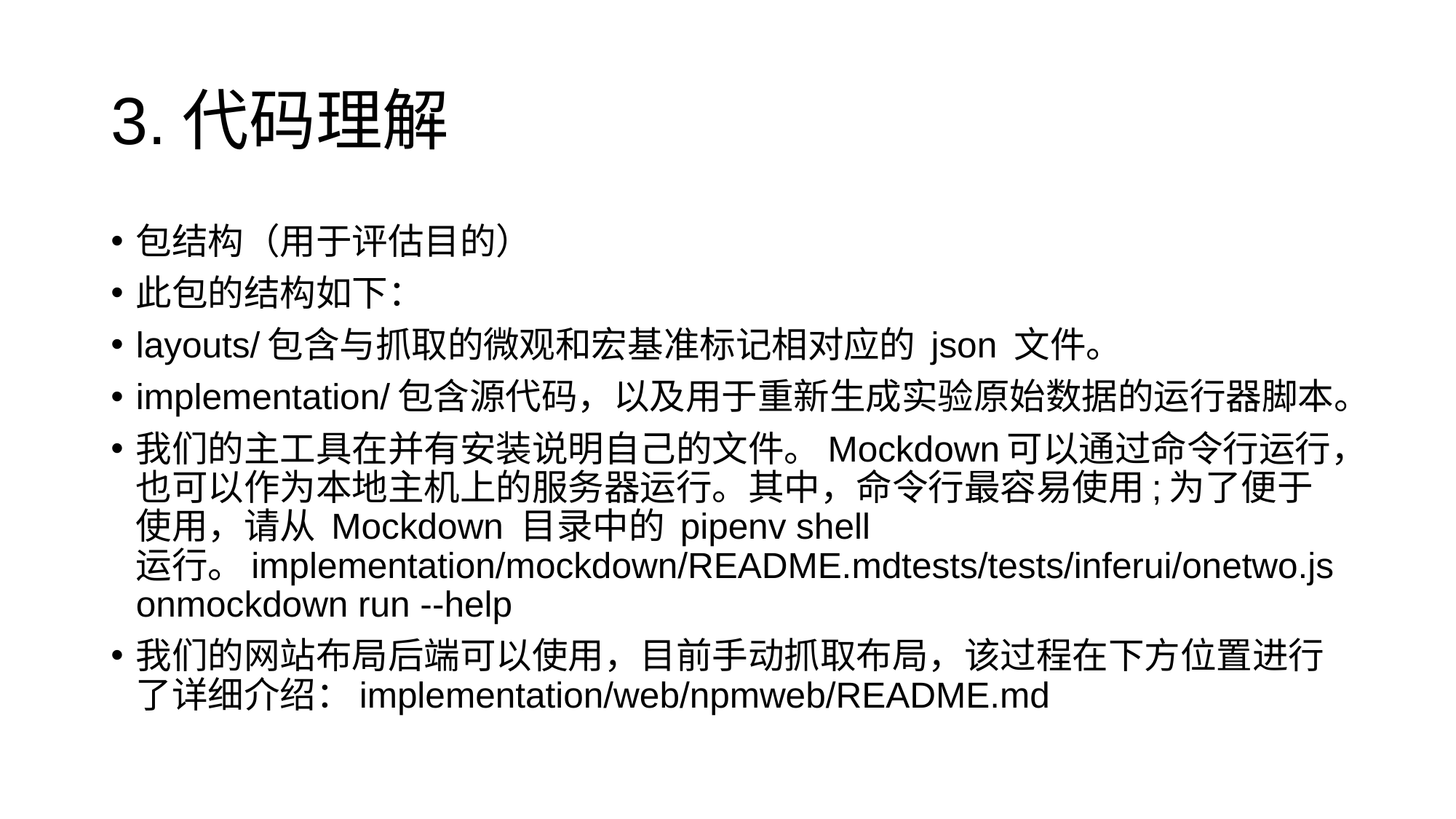

# 3.代码理解
包结构（用于评估目的）
此包的结构如下：
layouts/包含与抓取的微观和宏基准标记相对应的 json 文件。
implementation/包含源代码，以及用于重新生成实验原始数据的运行器脚本。
我们的主工具在并有安装说明自己的文件。Mockdown可以通过命令行运行，也可以作为本地主机上的服务器运行。其中，命令行最容易使用;为了便于使用，请从 Mockdown 目录中的 pipenv shell 运行。implementation/mockdown/README.mdtests/tests/inferui/onetwo.jsonmockdown run --help
我们的网站布局后端可以使用，目前手动抓取布局，该过程在下方位置进行了详细介绍：implementation/web/npmweb/README.md